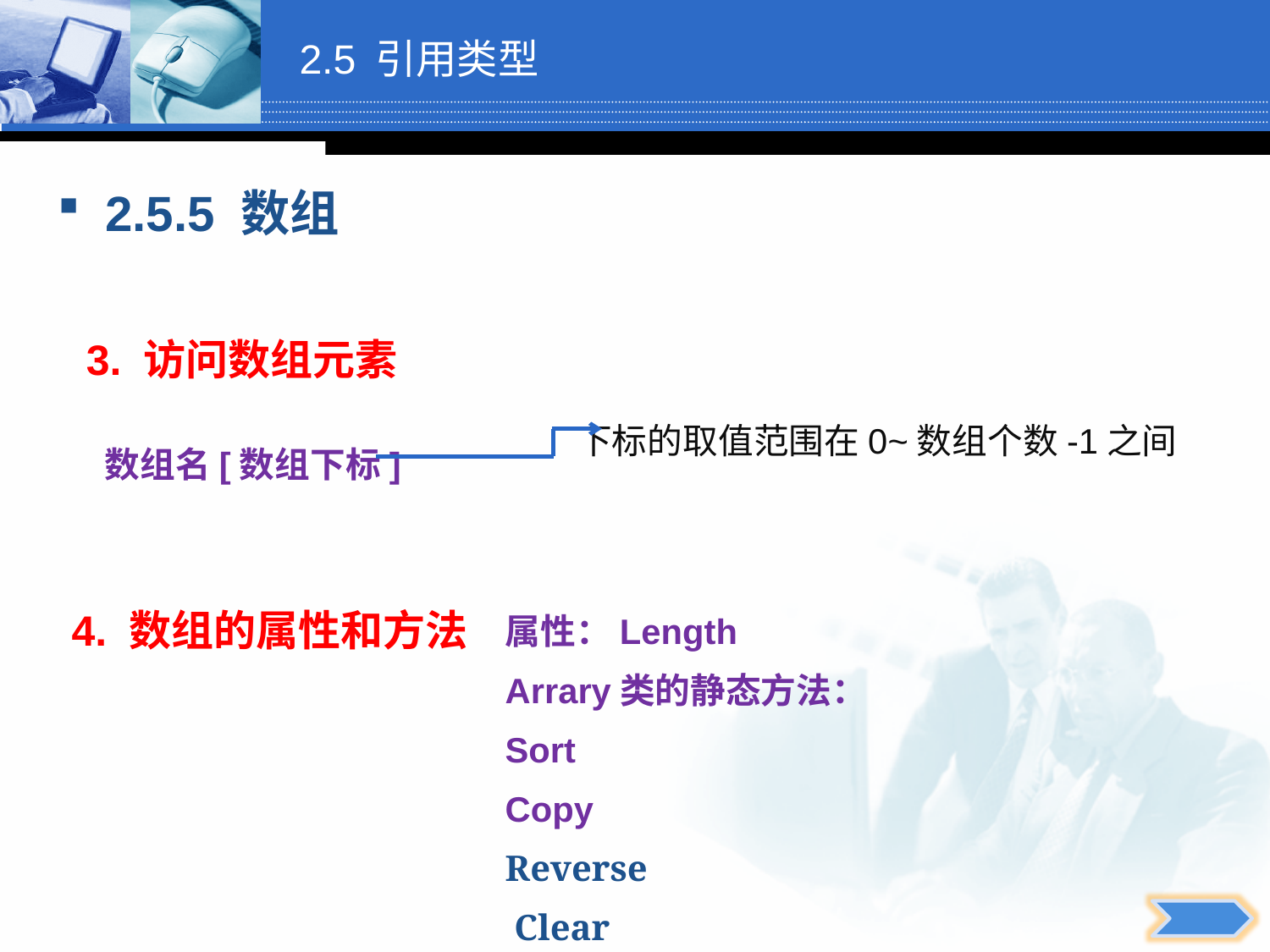

# 2.5 引用类型
2.5.5 数组
3. 访问数组元素
下标的取值范围在0~数组个数-1之间
数组名[数组下标]
4. 数组的属性和方法
属性：Length
Arrary类的静态方法：
Sort
Copy
Reverse
 Clear